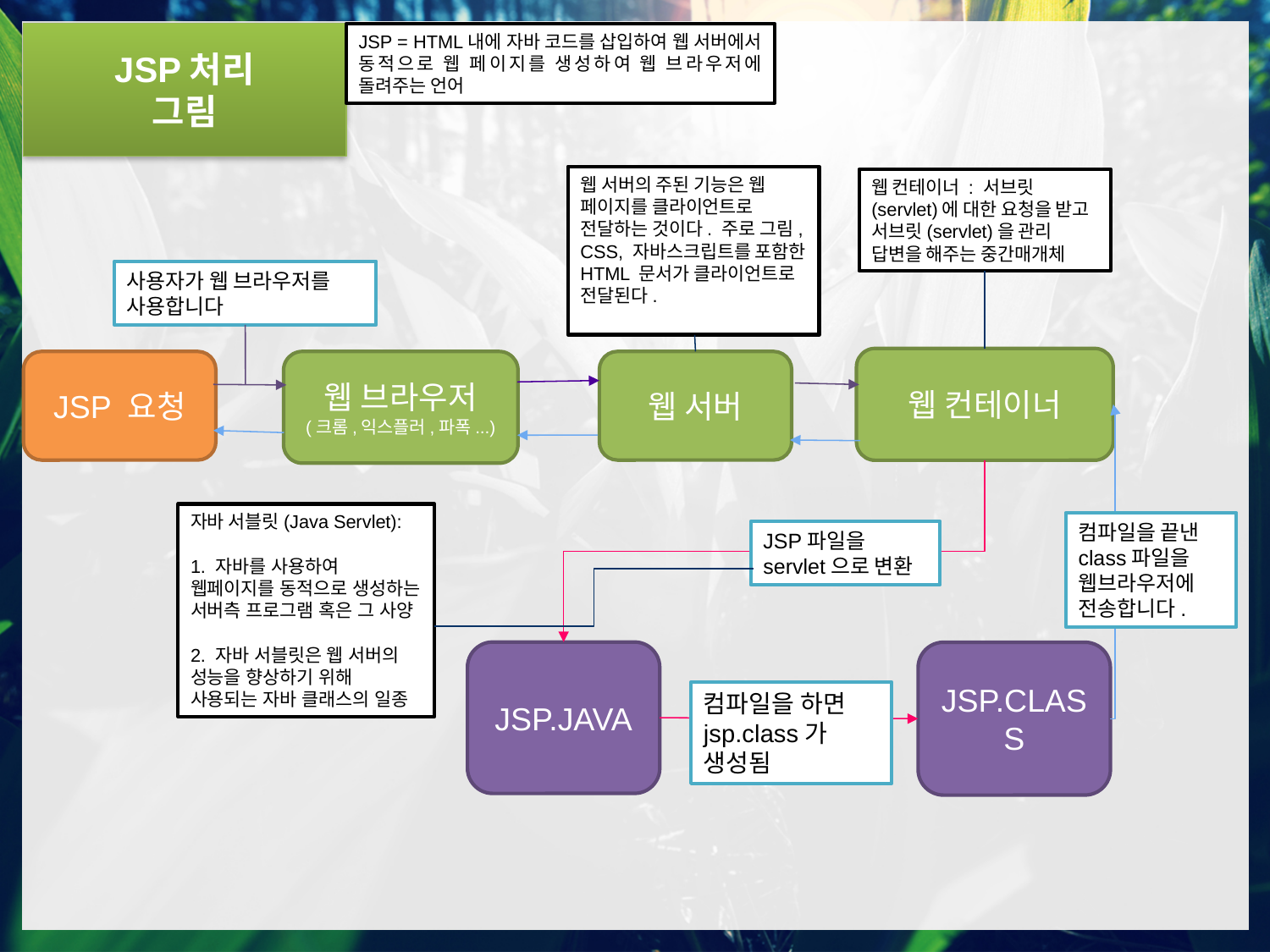

# JSP처리 그림
JSP = HTML내에 자바 코드를 삽입하여 웹 서버에서 동적으로 웹 페이지를 생성하여 웹 브라우저에 돌려주는 언어
웹 서버의 주된 기능은 웹 페이지를 클라이언트로 전달하는 것이다. 주로 그림, CSS, 자바스크립트를 포함한 HTML 문서가 클라이언트로 전달된다.

웹 컨테이너 : 서브릿(servlet)에 대한 요청을 받고 서브릿(servlet)을 관리 답변을 해주는 중간매개체
사용자가 웹 브라우저를  사용합니다
웹 컨테이너
JSP 요청
웹 브라우저
(크롬,익스플러,파폭...)
웹 서버
자바 서블릿(Java Servlet):

1. 자바를 사용하여 웹페이지를 동적으로 생성하는 서버측 프로그램 혹은 그 사양

2. 자바 서블릿은 웹 서버의 성능을 향상하기 위해 사용되는 자바 클래스의 일종
컴파일을 끝낸 class파일을 웹브라우저에 전송합니다.
JSP파일을 servlet으로 변환
JSP.JAVA
JSP.CLASS
컴파일을 하면 jsp.class가 생성됨